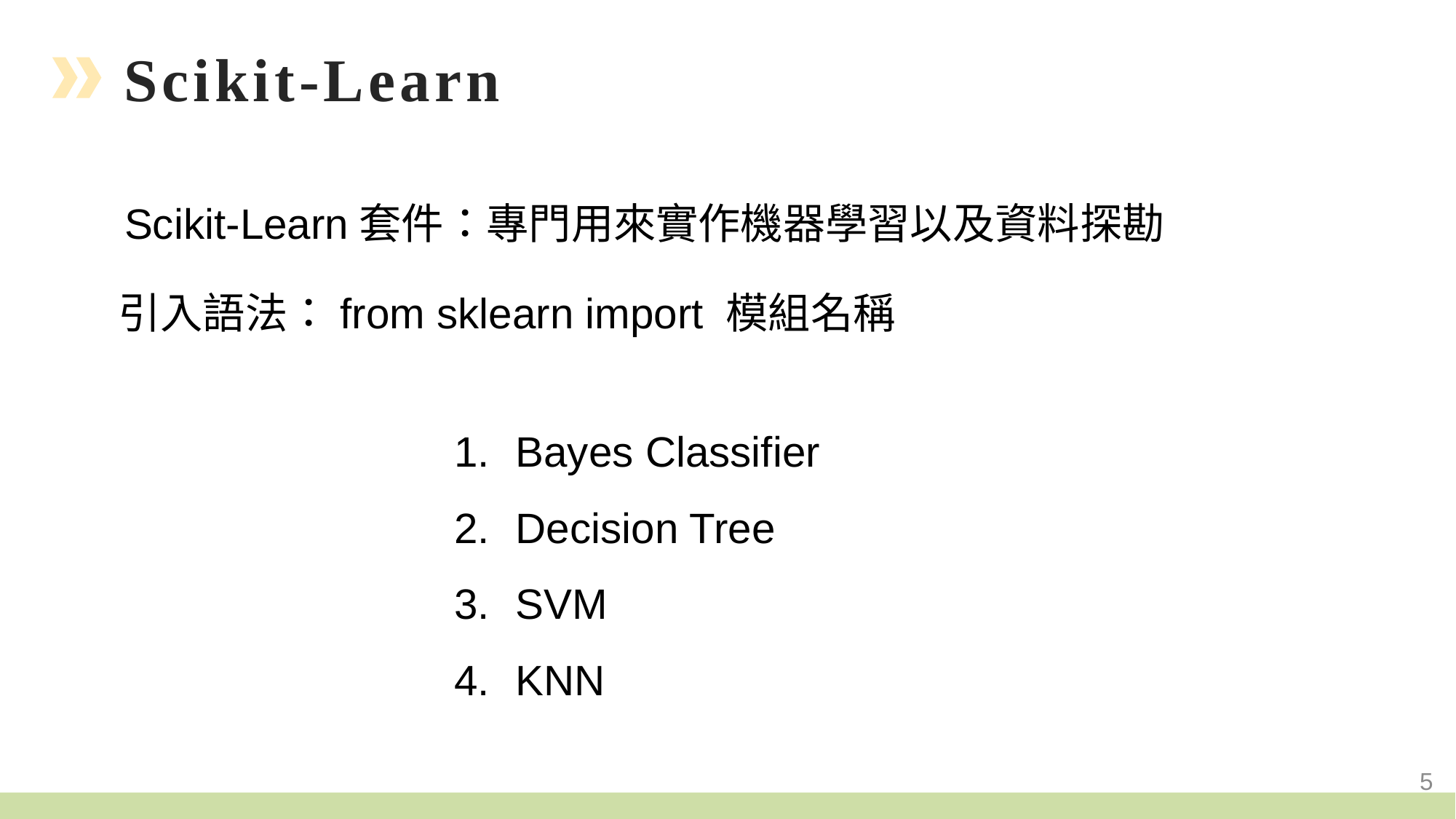

Scikit-Learn

Scikit-Learn套件：專門用來實作機器學習以及資料探勘
引入語法：from sklearn import 模組名稱
Bayes Classifier
Decision Tree
SVM
KNN
5